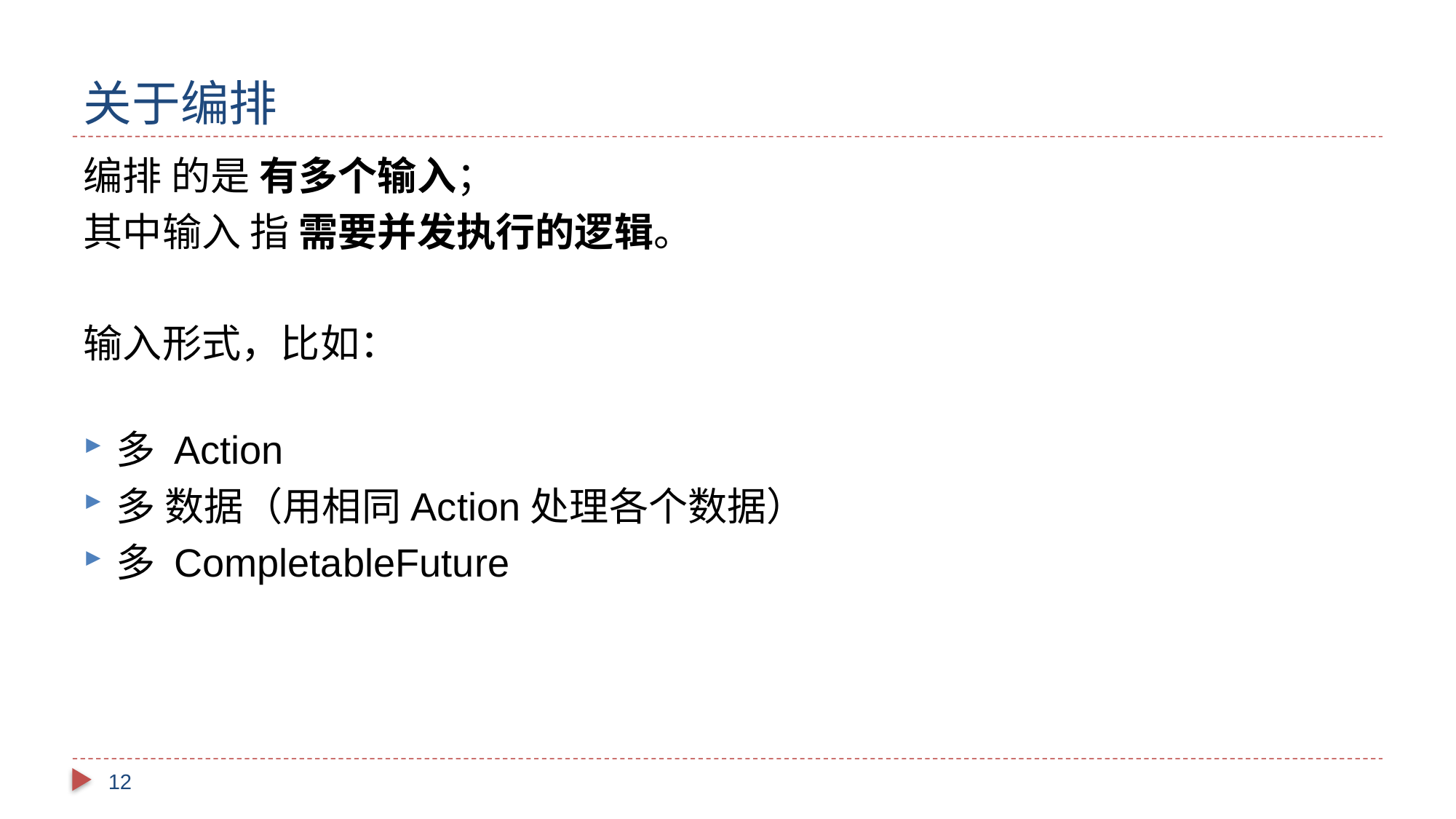

# 关于编排
编排 的是 有多个输入；
其中输入 指 需要并发执行的逻辑。

输入形式，比如：

多 Action
多 数据（用相同Action处理各个数据）
多 CompletableFuture
12